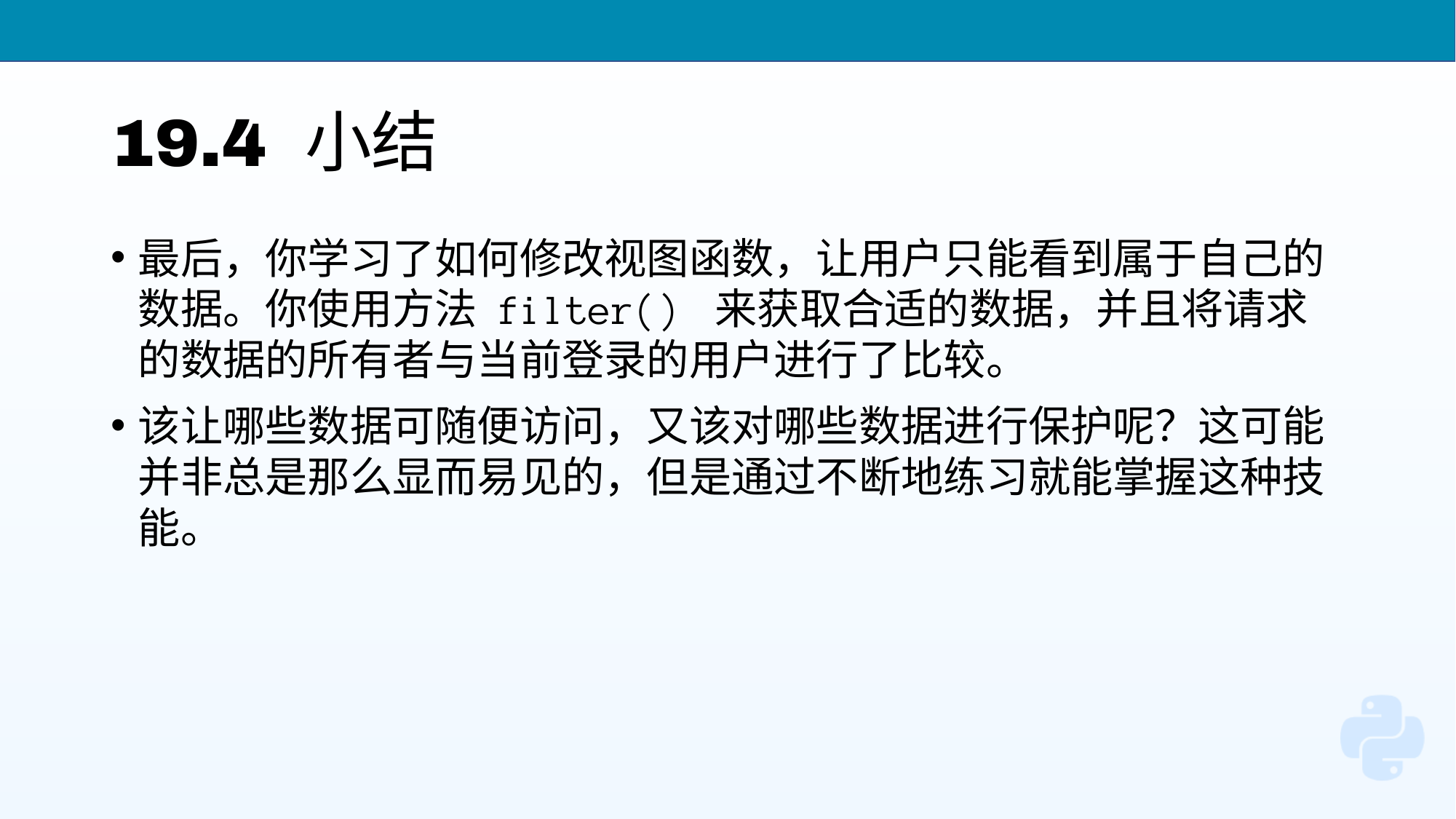

# 19.4 小结
最后，你学习了如何修改视图函数，让用户只能看到属于自己的数据。你使用方法 filter() 来获取合适的数据，并且将请求的数据的所有者与当前登录的用户进行了比较。
该让哪些数据可随便访问，又该对哪些数据进行保护呢？这可能并非总是那么显而易见的，但是通过不断地练习就能掌握这种技能。